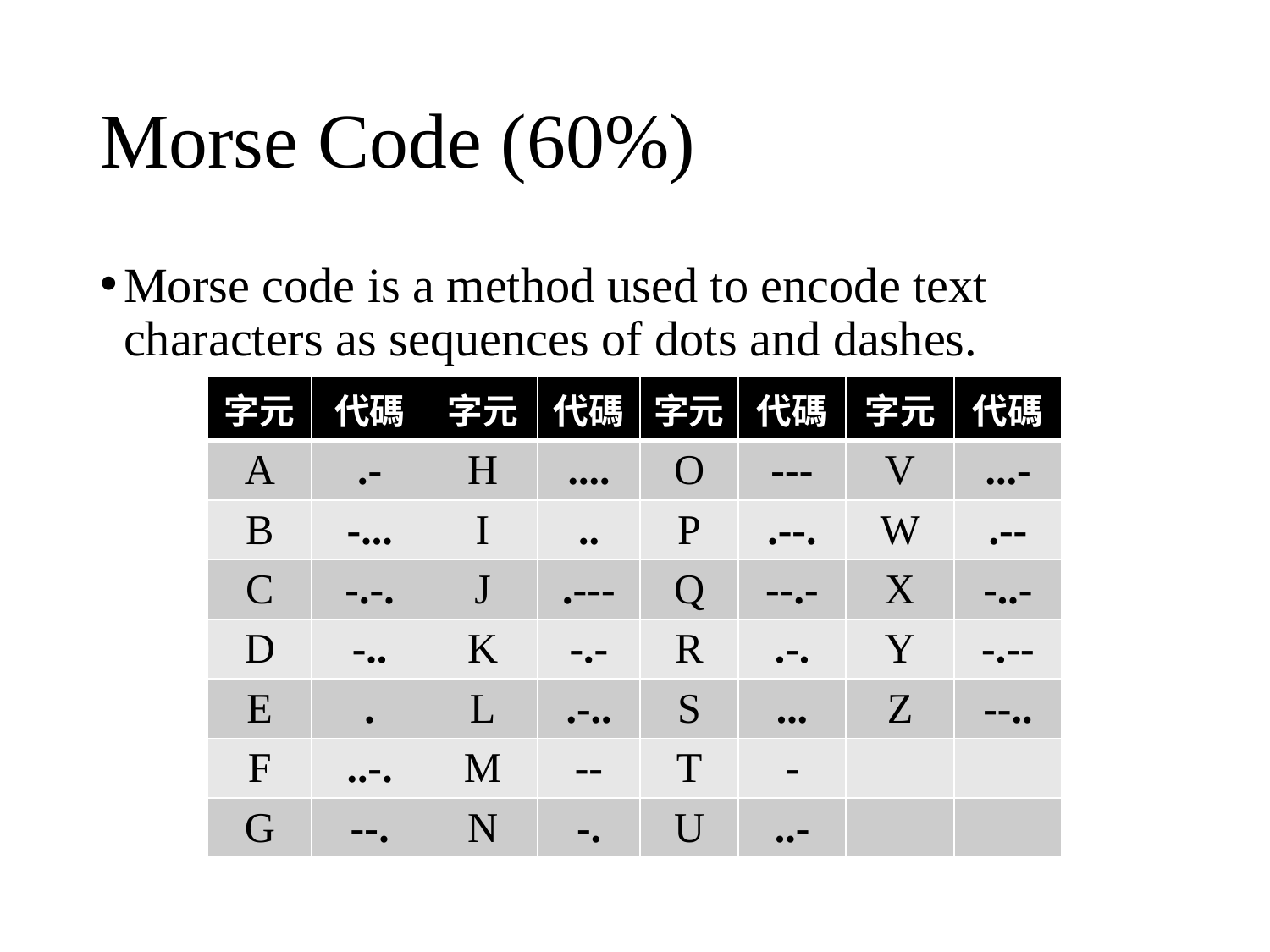

# Morse Code (60%)
Morse code is a method used to encode text characters as sequences of dots and dashes.
| 字元 | 代碼 | 字元 | 代碼 | 字元 | 代碼 | 字元 | 代碼 |
| --- | --- | --- | --- | --- | --- | --- | --- |
| A | .- | H | .... | O | --- | V | ...- |
| B | -... | I | .. | P | .--. | W | .-- |
| C | -.-. | J | .--- | Q | --.- | X | -..- |
| D | -.. | K | -.- | R | .-. | Y | -.-- |
| E | . | L | .-.. | S | ... | Z | --.. |
| F | ..-. | M | -- | T | - |  |  |
| G | --. | N | -. | U | ..- |  |  |